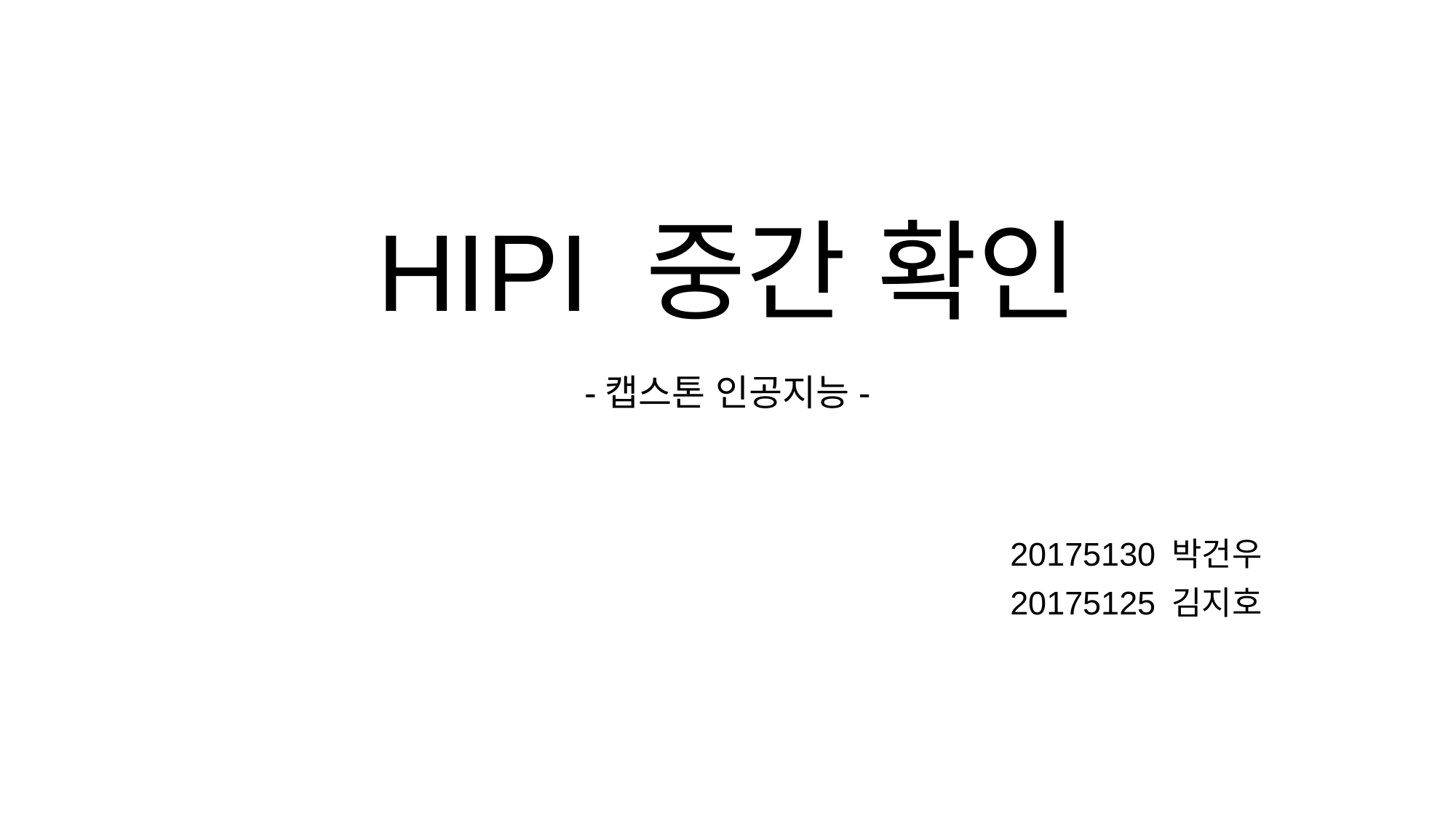

# HIPI 중간 확인 -캡스톤 인공지능-

20175130 박건우
20175125 김지호